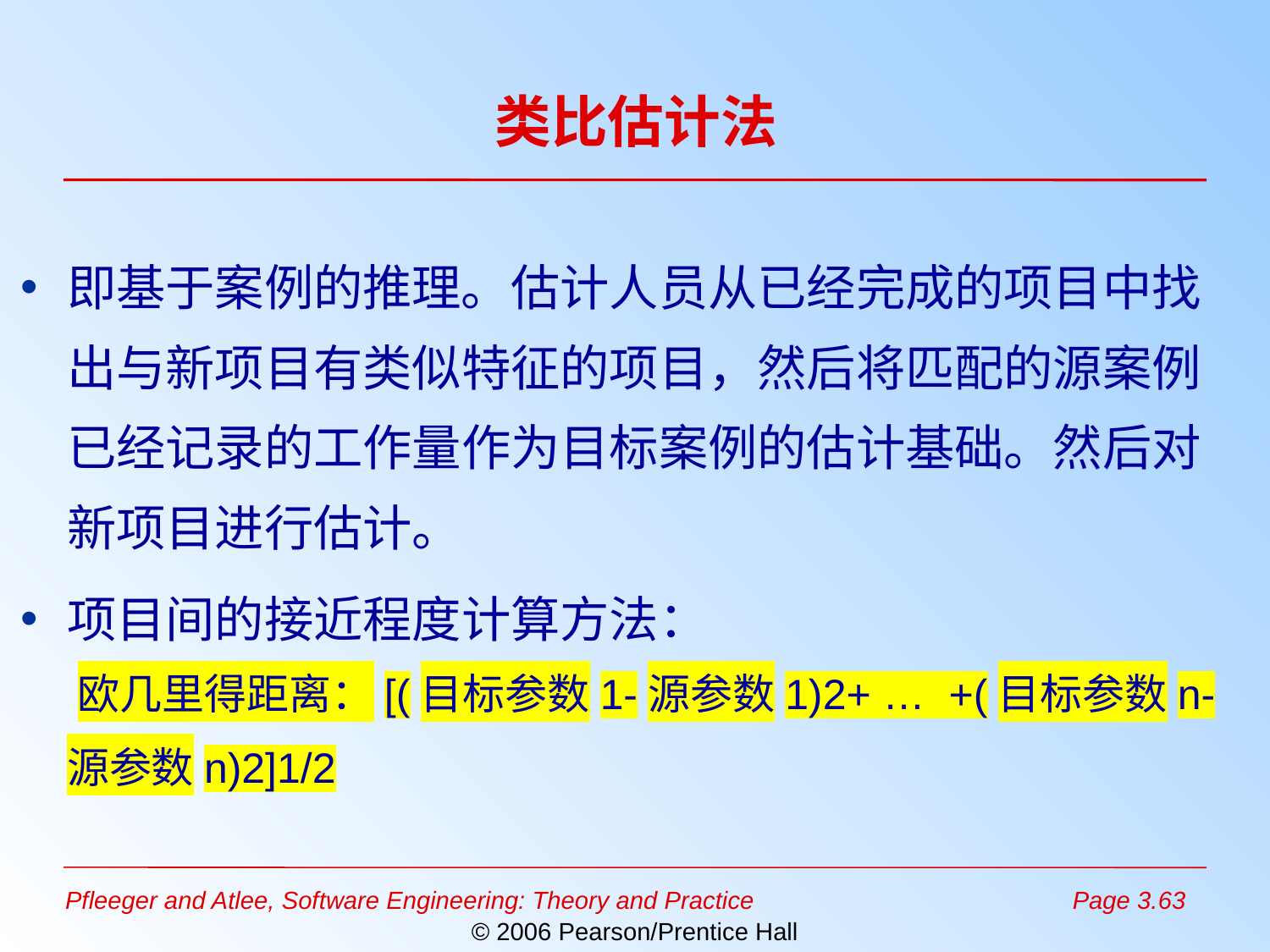

# 类比估计法
即基于案例的推理。估计人员从已经完成的项目中找出与新项目有类似特征的项目，然后将匹配的源案例已经记录的工作量作为目标案例的估计基础。然后对新项目进行估计。
项目间的接近程度计算方法：
    欧几里得距离：[(目标参数1-源参数1)2+ …  +(目标参数n-源参数n)2]1/2